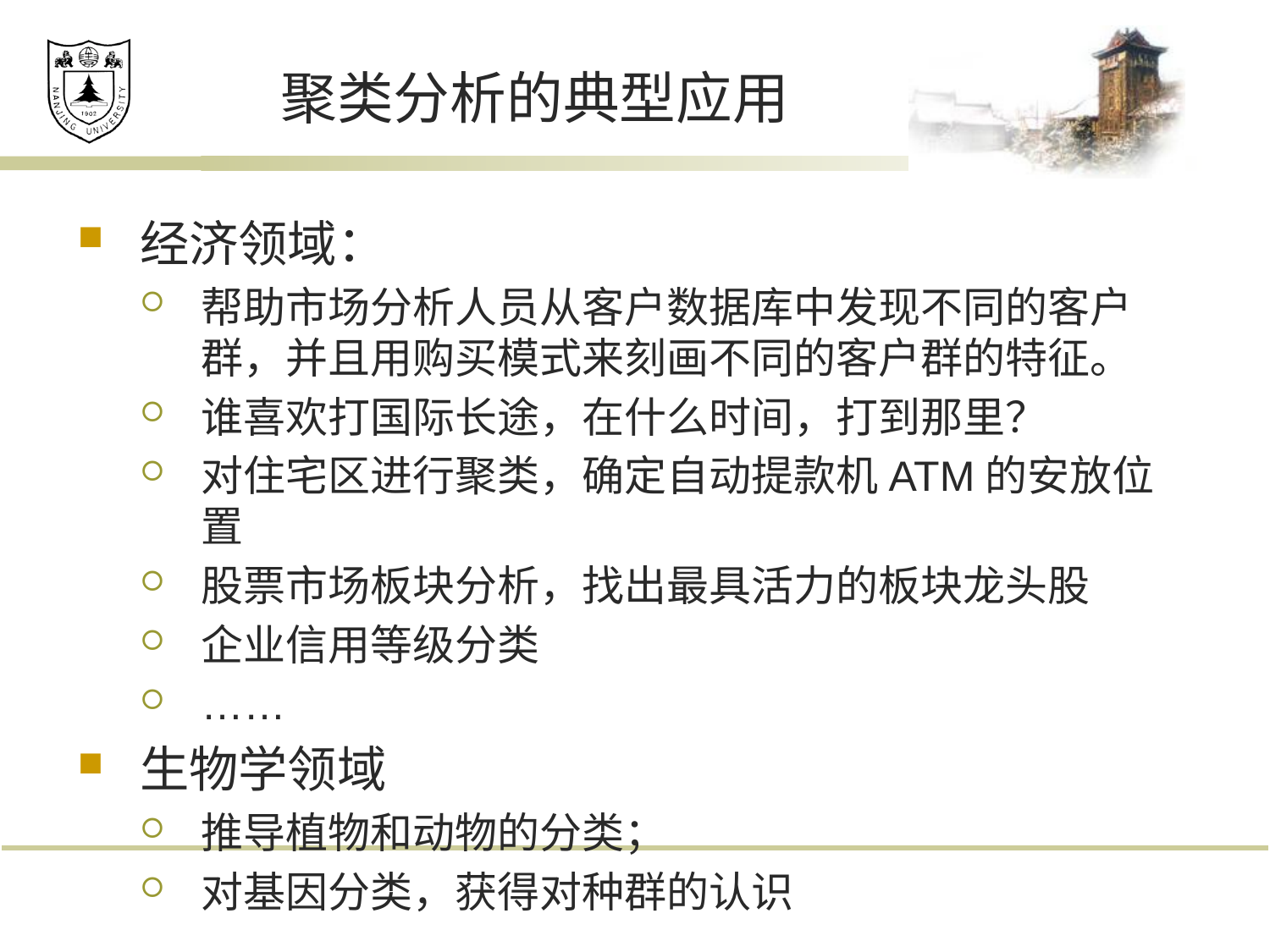

# 聚类分析的典型应用
经济领域：
帮助市场分析人员从客户数据库中发现不同的客户群，并且用购买模式来刻画不同的客户群的特征。
谁喜欢打国际长途，在什么时间，打到那里？
对住宅区进行聚类，确定自动提款机ATM的安放位置
股票市场板块分析，找出最具活力的板块龙头股
企业信用等级分类
……
生物学领域
推导植物和动物的分类；
对基因分类，获得对种群的认识